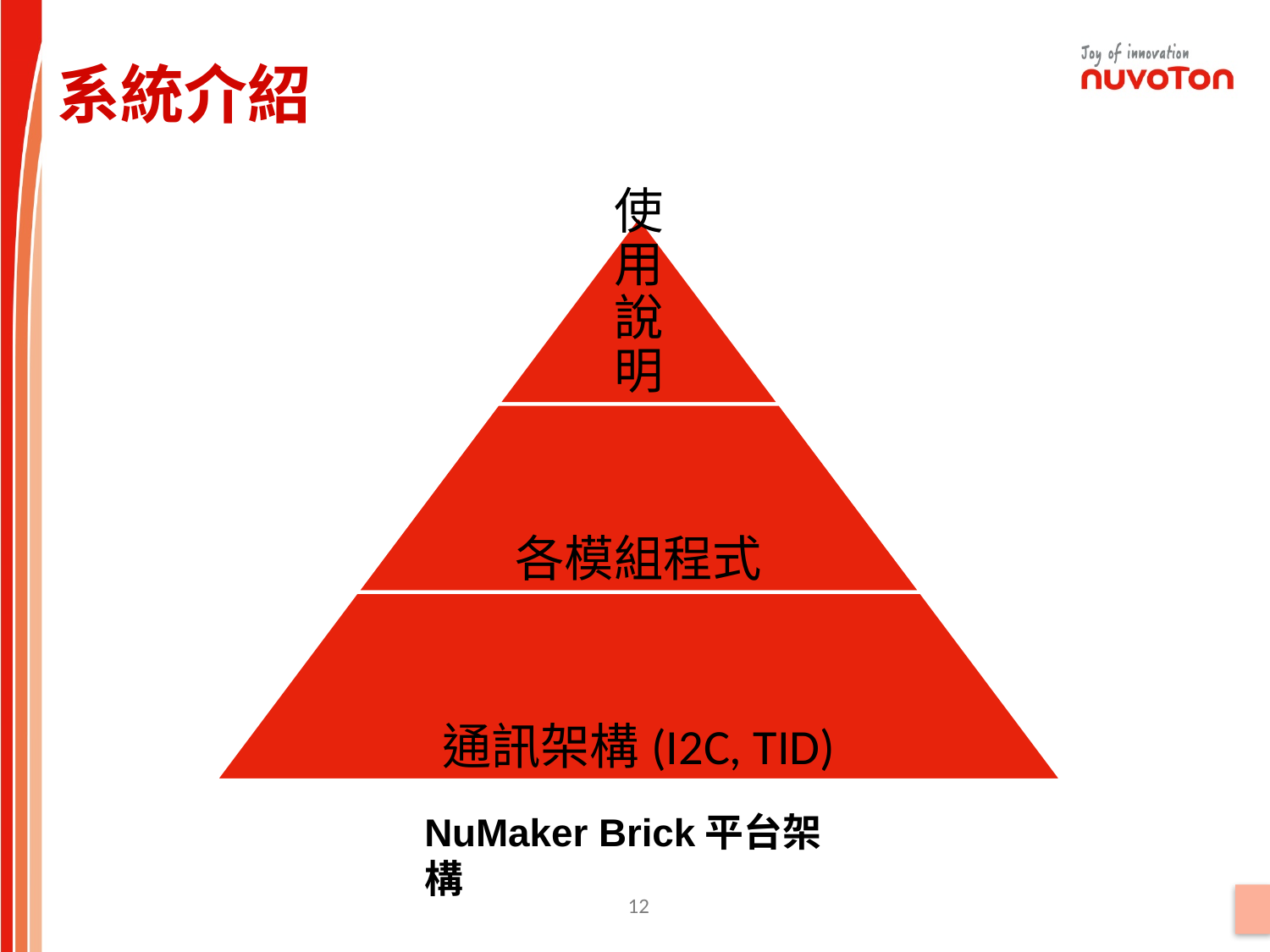

系統介紹
使用說明
各模組程式
通訊架構(I2C, TID)
NuMaker Brick平台架構
12